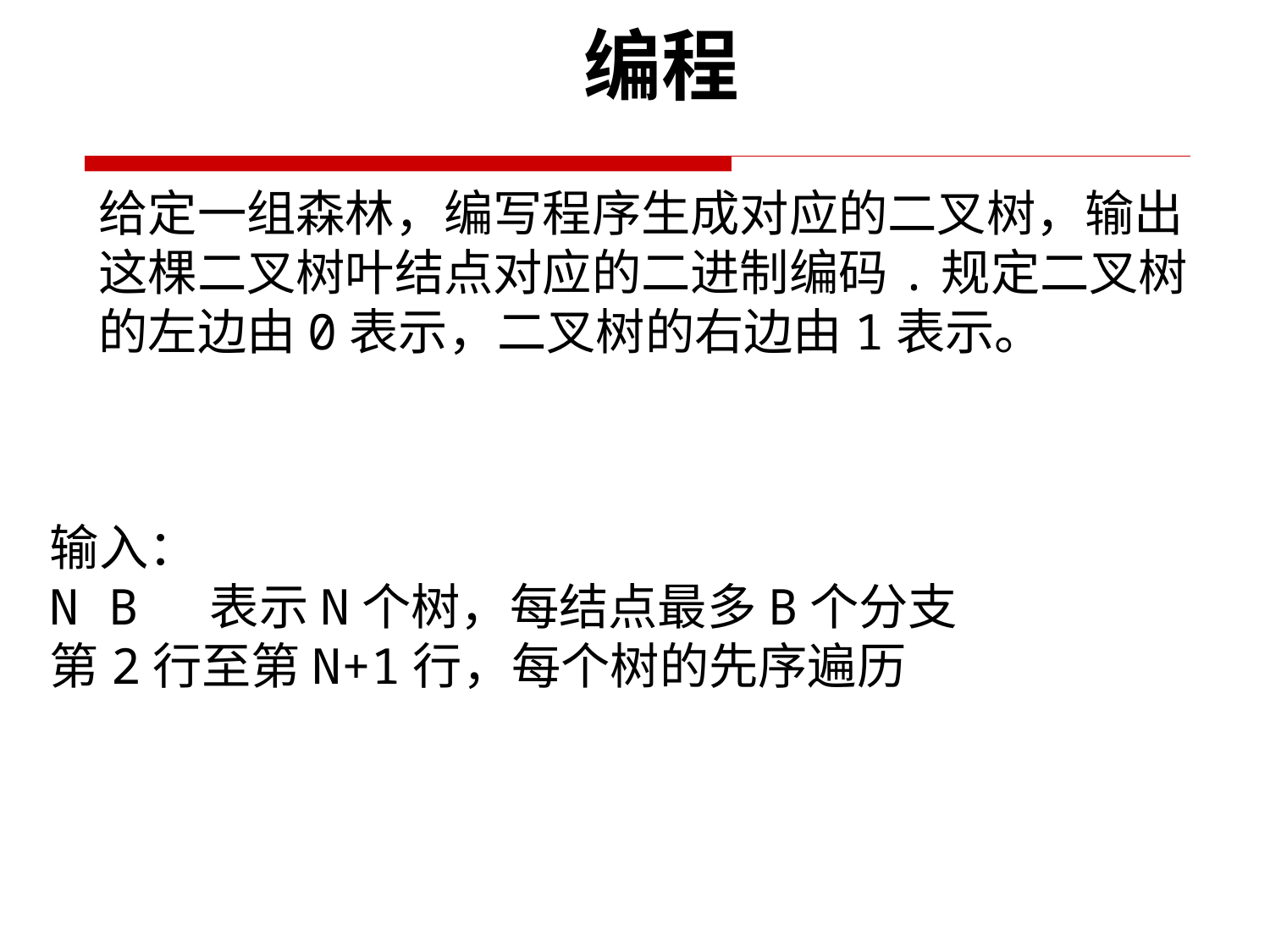

编程

给定一组森林，编写程序生成对应的二叉树，输出这棵二叉树叶结点对应的二进制编码.规定二叉树的左边由0表示，二叉树的右边由1表示。
输入：
N B  表示N个树，每结点最多B个分支
第2行至第N+1行，每个树的先序遍历